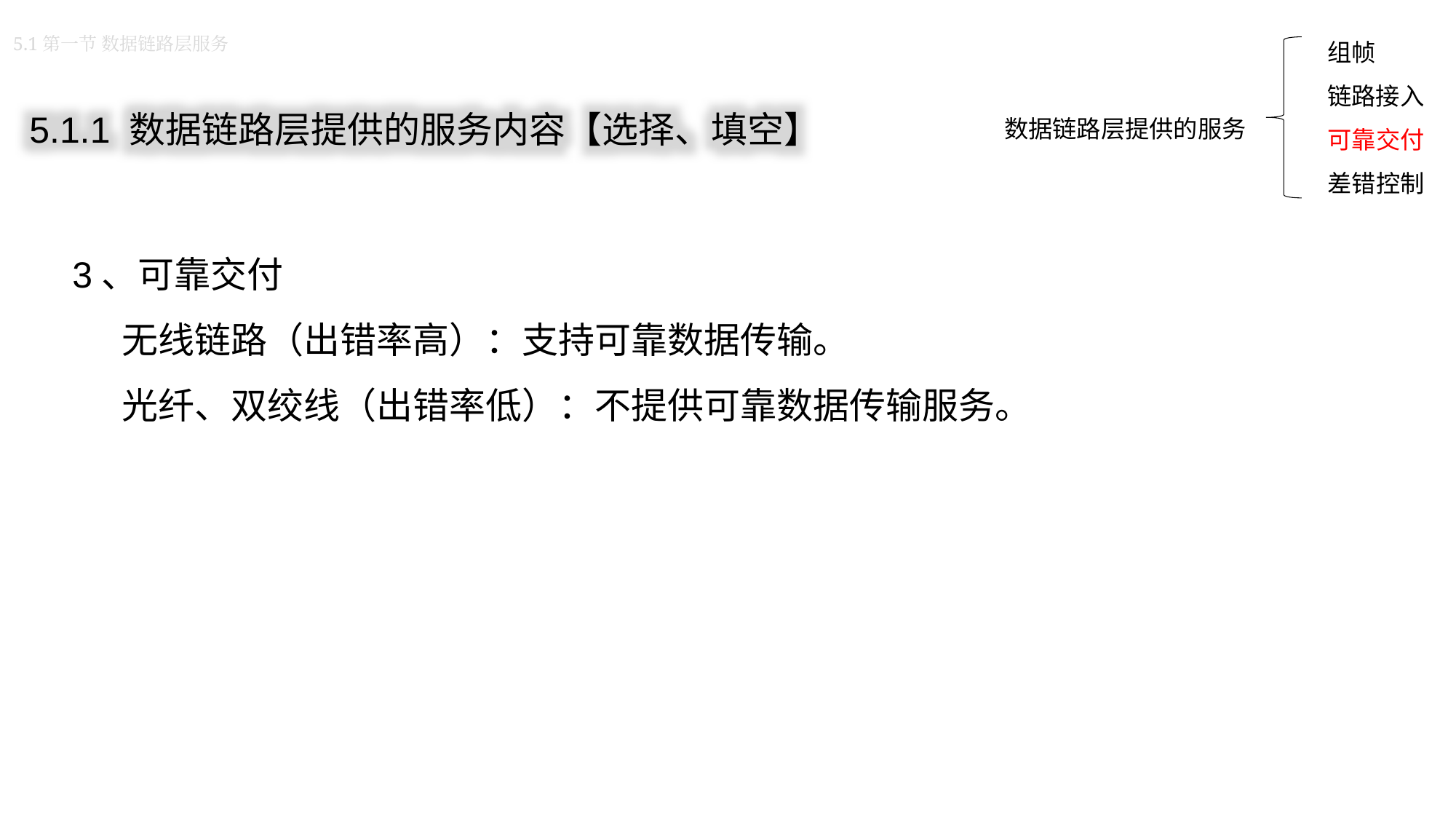

组帧
链路接入
可靠交付
差错控制
5.1第一节 数据链路层服务

5.1.1 数据链路层提供的服务内容【选择、填空】
数据链路层提供的服务
3、可靠交付
     无线链路（出错率高）：支持可靠数据传输。
     光纤、双绞线（出错率低）：不提供可靠数据传输服务。